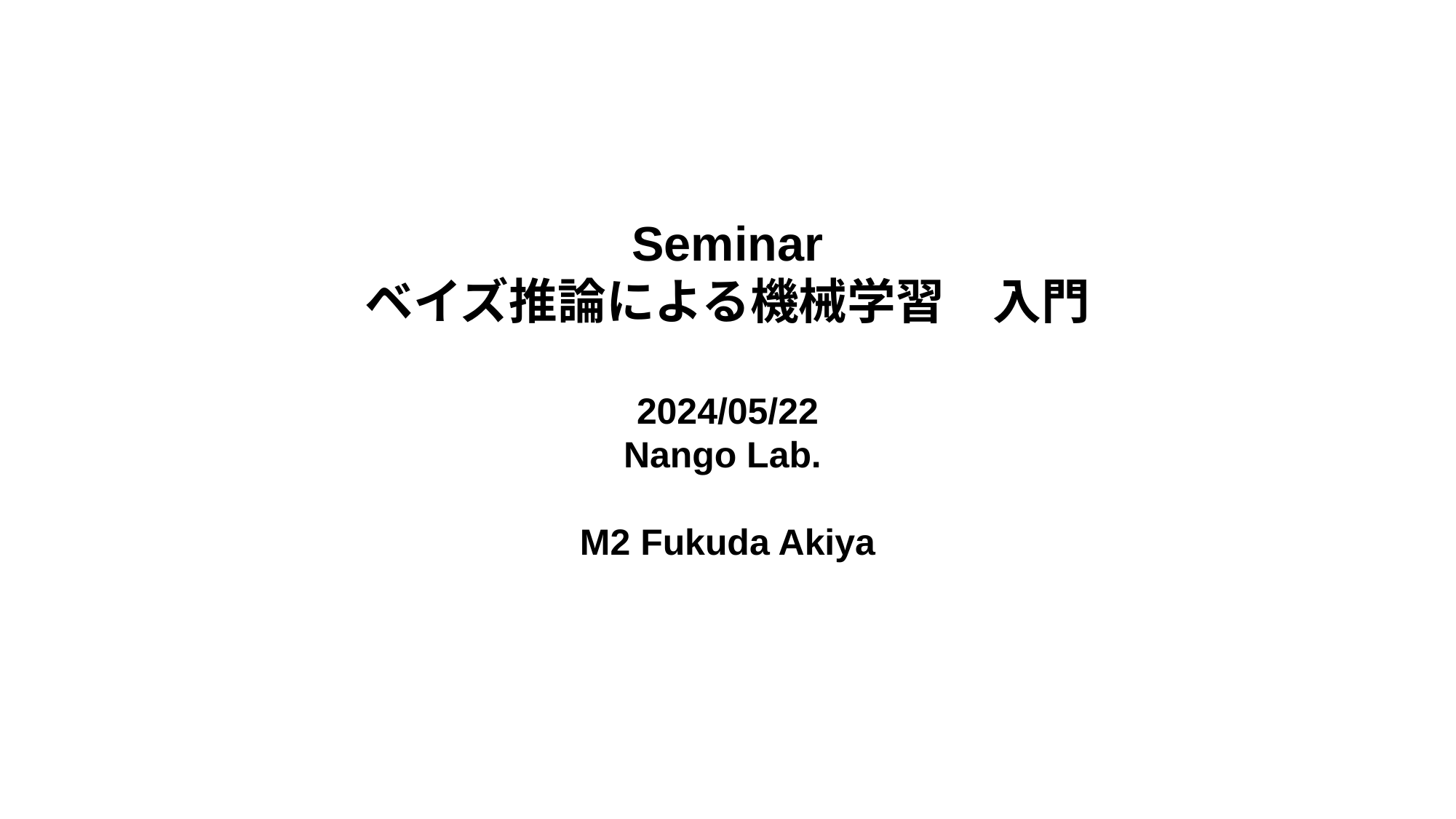

Seminar
ベイズ推論による機械学習　入門

2024/05/22
Nango Lab.

M2 Fukuda Akiya